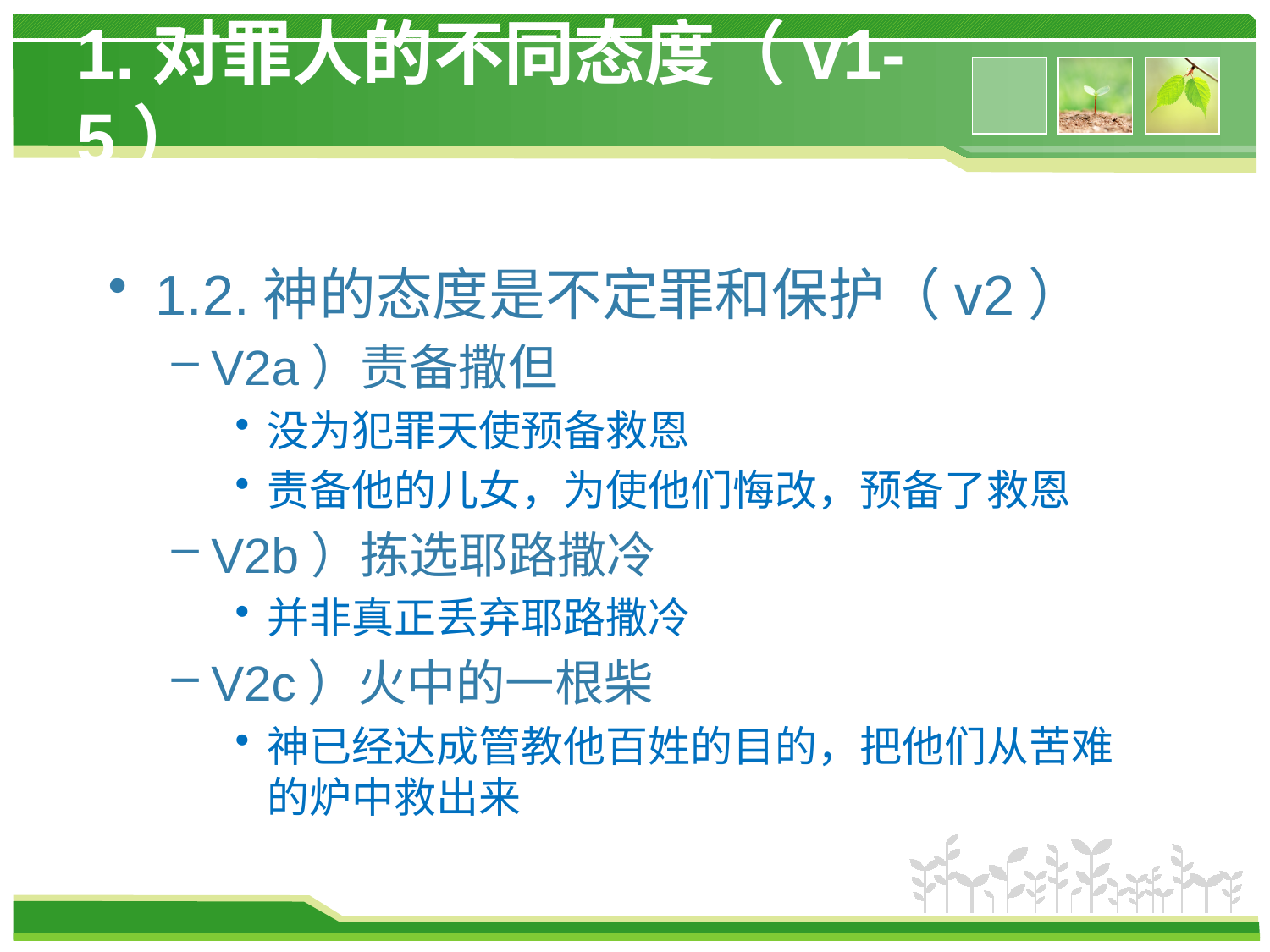

# 1.对罪人的不同态度（v1-5）
1.2.神的态度是不定罪和保护（v2）
V2a）责备撒但
没为犯罪天使预备救恩
责备他的儿女，为使他们悔改，预备了救恩
V2b）拣选耶路撒冷
并非真正丢弃耶路撒冷
V2c）火中的一根柴
神已经达成管教他百姓的目的，把他们从苦难的炉中救出来